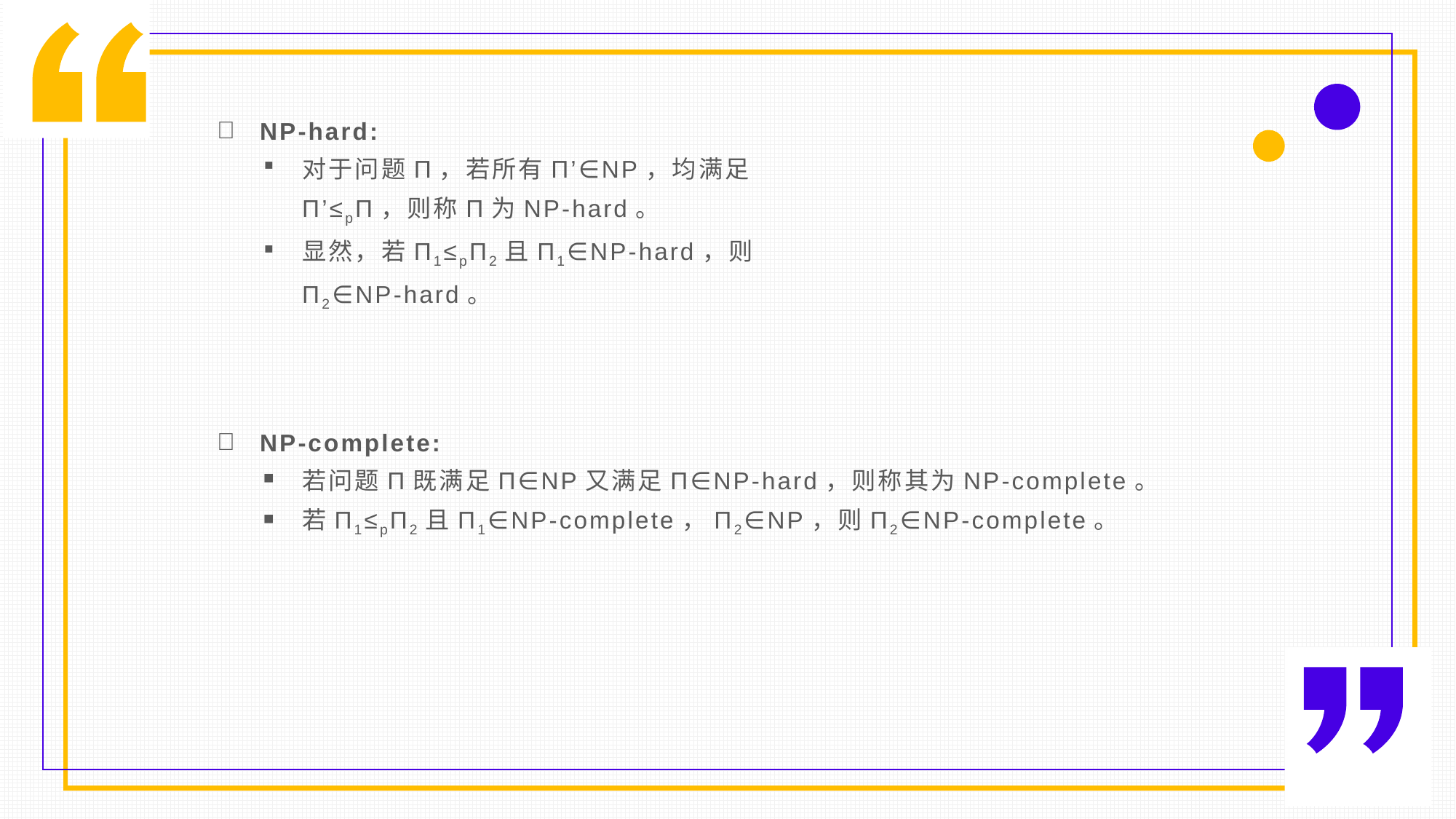

NP-hard:
对于问题Π，若所有Π’∈NP，均满足Π’≤pΠ，则称Π为NP-hard。
显然，若Π1≤pΠ2且Π1∈NP-hard，则Π2∈NP-hard。

NP-complete:
若问题Π既满足Π∈NP又满足Π∈NP-hard，则称其为NP-complete。
若Π1≤pΠ2且Π1∈NP-complete，Π2∈NP，则Π2∈NP-complete。